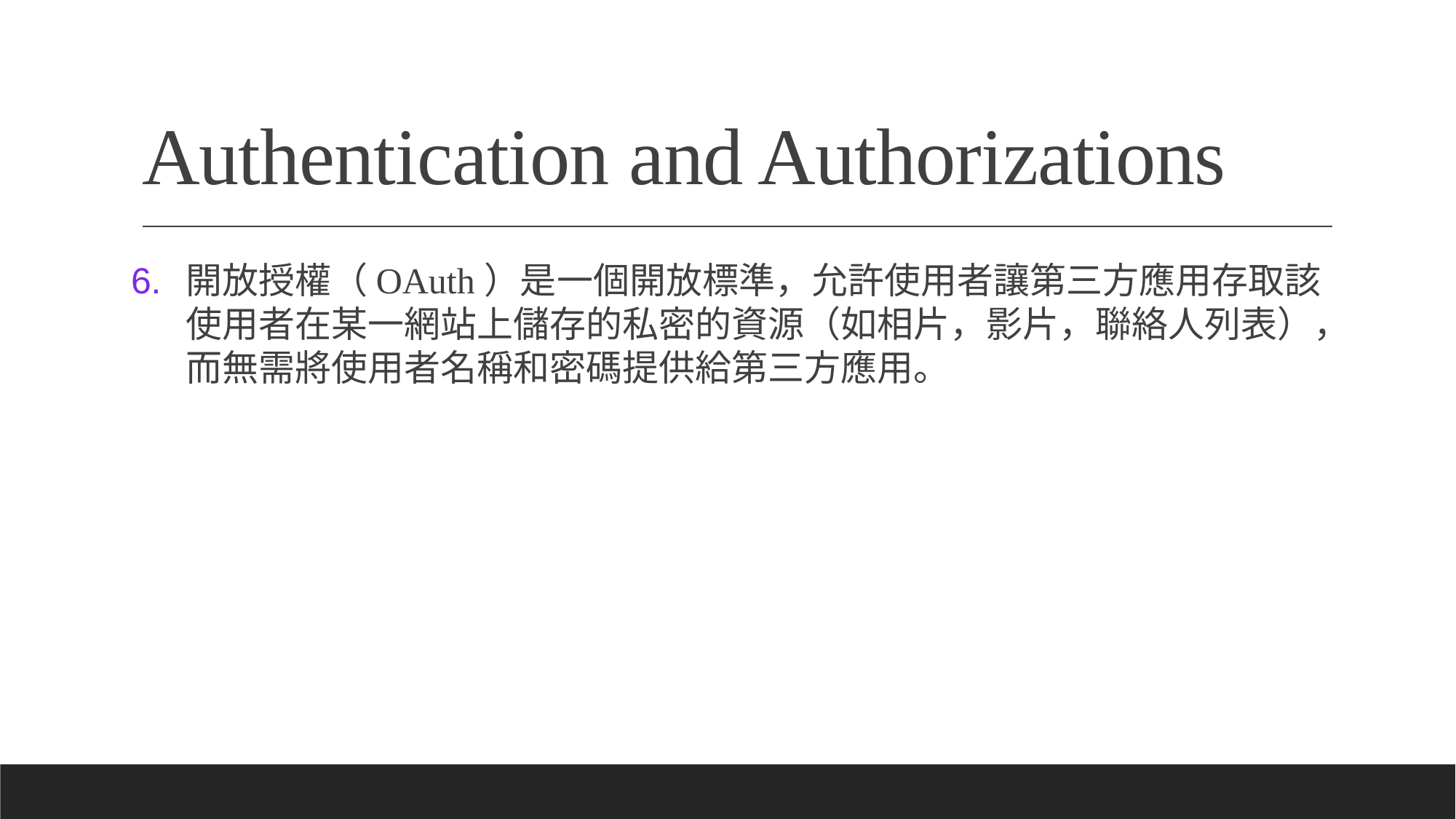

# Authentication and Authorizations
開放授權（OAuth）是一個開放標準，允許使用者讓第三方應用存取該使用者在某一網站上儲存的私密的資源（如相片，影片，聯絡人列表），而無需將使用者名稱和密碼提供給第三方應用。